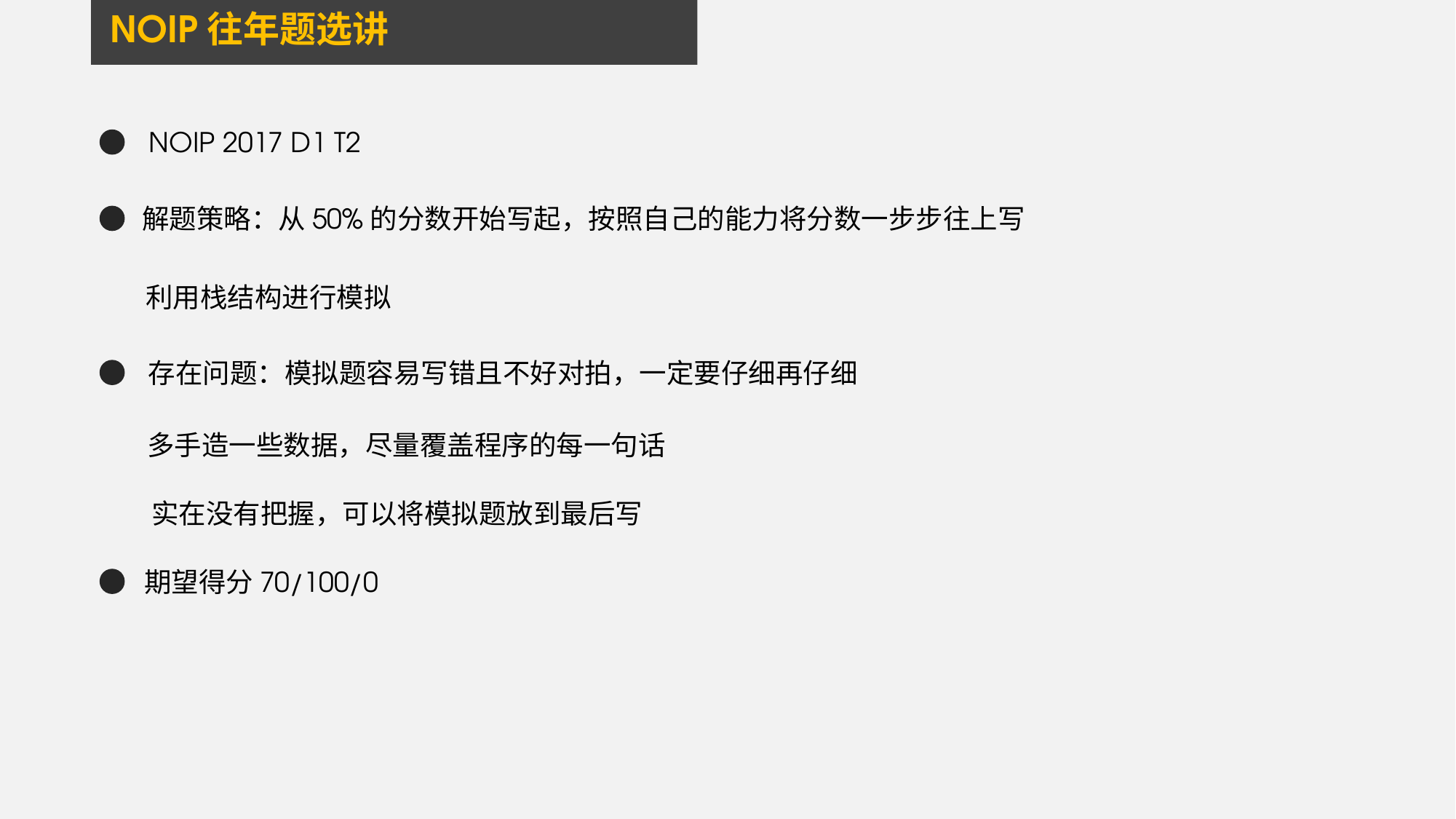

NOIP往年题选讲
NOIP 2017 D1 T2

解题策略：从50%的分数开始写起，按照自己的能力将分数一步步往上写

利用栈结构进行模拟
存在问题：模拟题容易写错且不好对拍，一定要仔细再仔细

多手造一些数据，尽量覆盖程序的每一句话
实在没有把握，可以将模拟题放到最后写
期望得分70/100/0